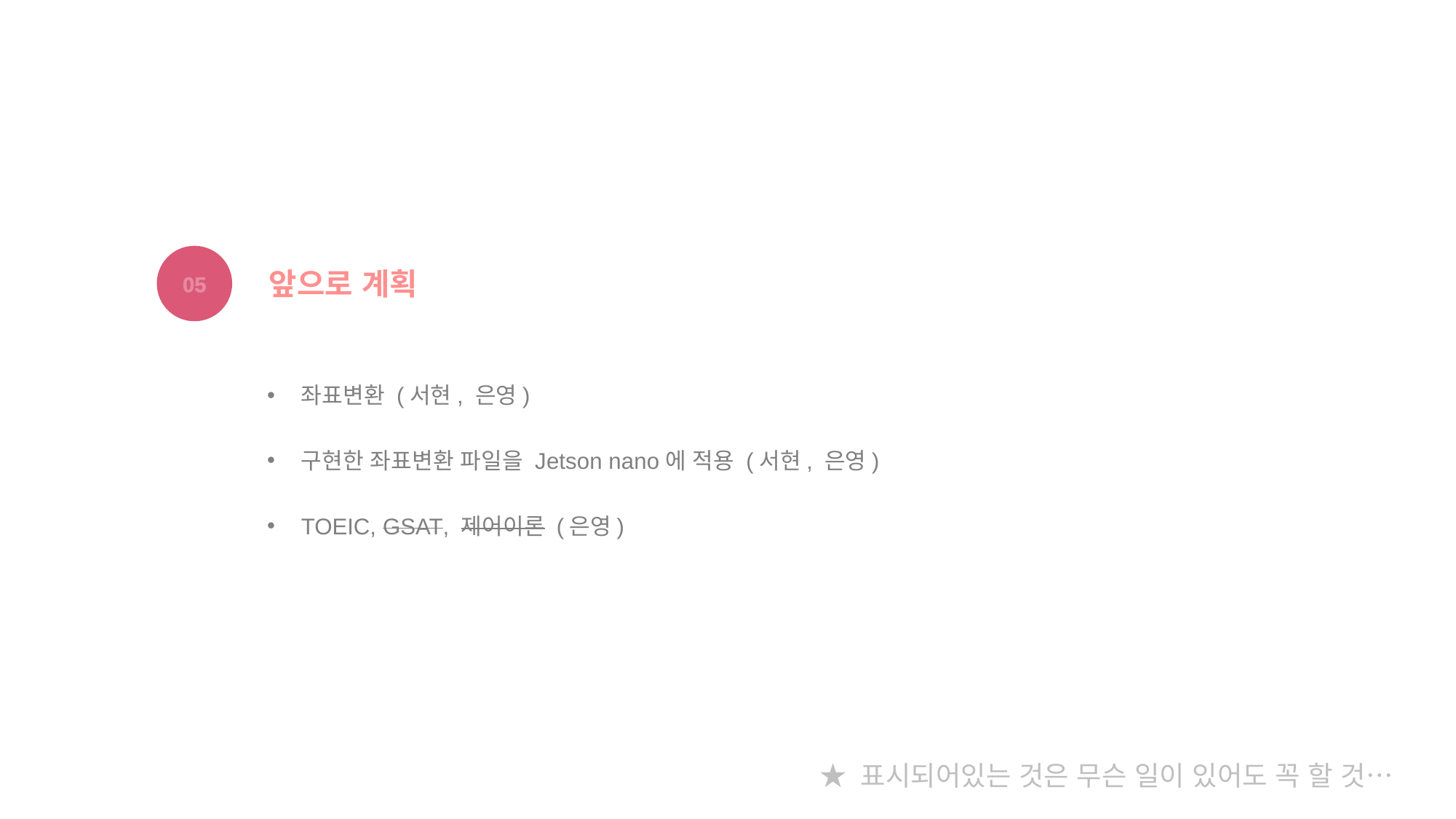

05
앞으로 계획
좌표변환 (서현, 은영)

구현한 좌표변환 파일을 Jetson nano에 적용 (서현, 은영)

TOEIC, GSAT, 제어이론 (은영)
★ 표시되어있는 것은 무슨 일이 있어도 꼭 할 것…